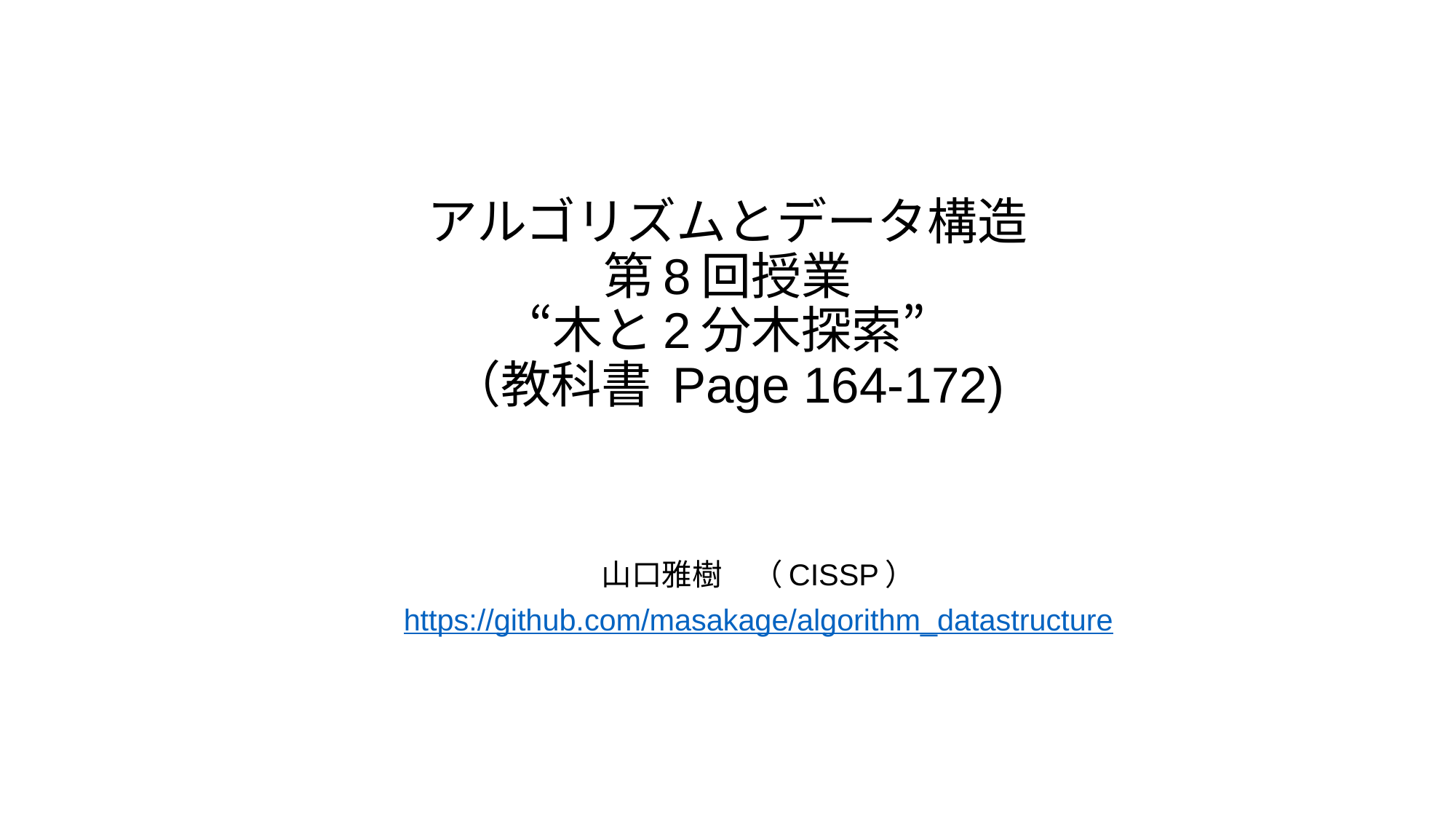

# アルゴリズムとデータ構造 第8回授業 “木と2分木探索” （教科書 Page 164-172)
山口雅樹　（CISSP）
https://github.com/masakage/algorithm_datastructure